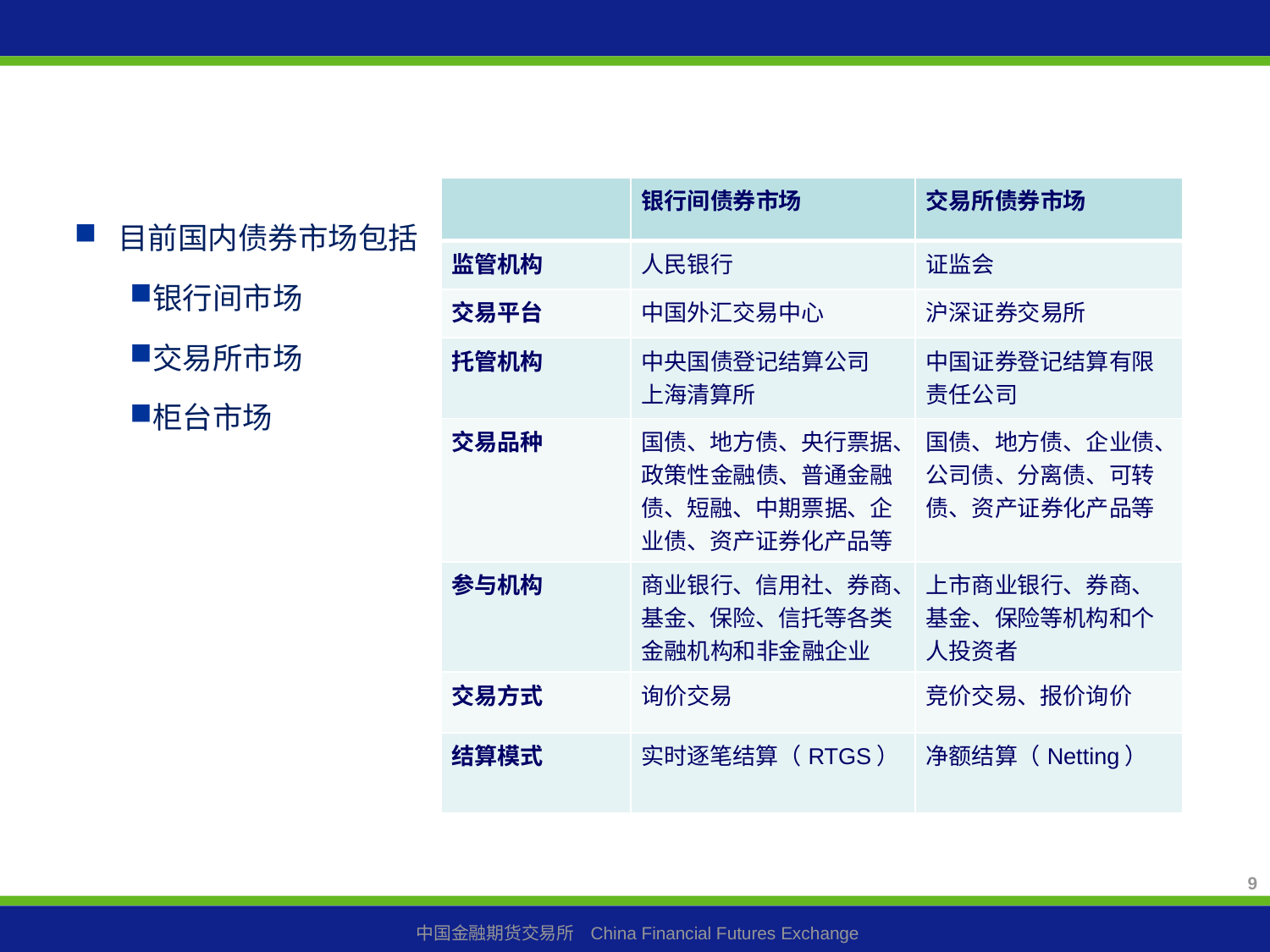

|  | 银行间债券市场 | 交易所债券市场 |
| --- | --- | --- |
| 监管机构 | 人民银行 | 证监会 |
| 交易平台 | 中国外汇交易中心 | 沪深证券交易所 |
| 托管机构 | 中央国债登记结算公司 上海清算所 | 中国证券登记结算有限责任公司 |
| 交易品种 | 国债、地方债、央行票据、政策性金融债、普通金融债、短融、中期票据、企业债、资产证券化产品等 | 国债、地方债、企业债、公司债、分离债、可转债、资产证券化产品等 |
| 参与机构 | 商业银行、信用社、券商、基金、保险、信托等各类金融机构和非金融企业 | 上市商业银行、券商、基金、保险等机构和个人投资者 |
| 交易方式 | 询价交易 | 竞价交易、报价询价 |
| 结算模式 | 实时逐笔结算（RTGS） | 净额结算（Netting） |
  目前国内债券市场包括
银行间市场
交易所市场
柜台市场
9